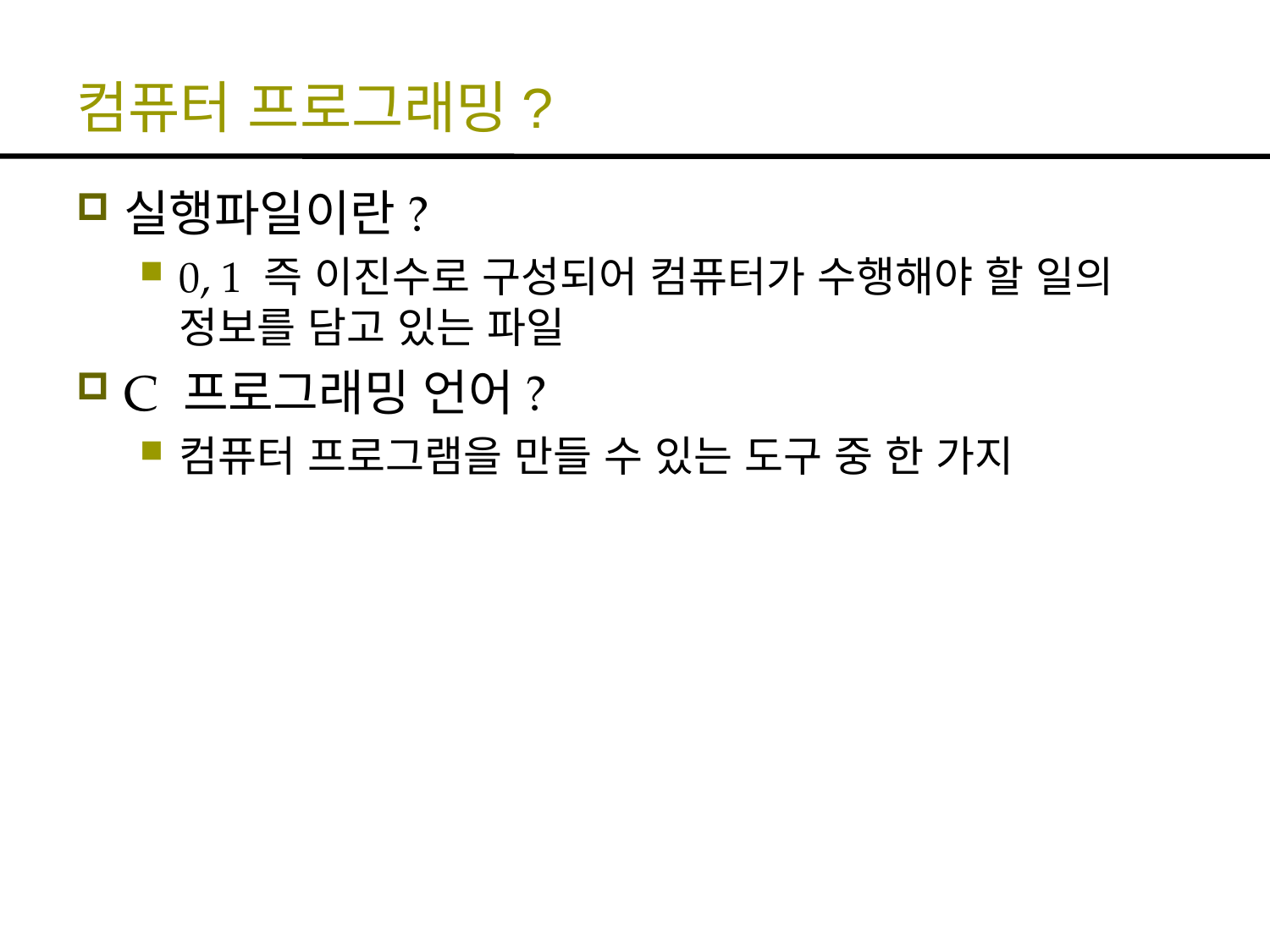

# 컴퓨터 프로그래밍?
실행파일이란?
0, 1 즉 이진수로 구성되어 컴퓨터가 수행해야 할 일의 정보를 담고 있는 파일
C 프로그래밍 언어?
컴퓨터 프로그램을 만들 수 있는 도구 중 한 가지